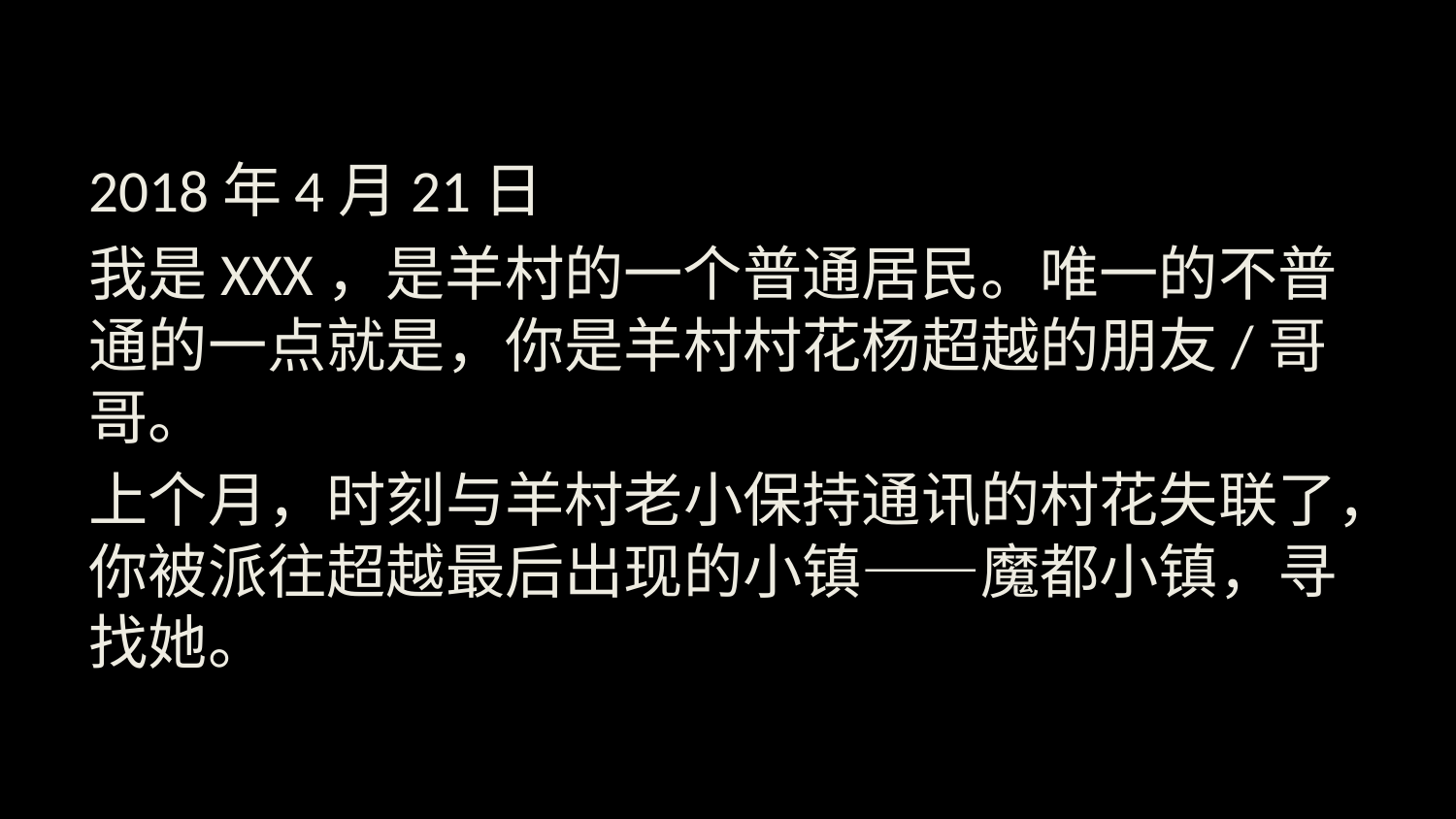

2018年4月21日
我是XXX，是羊村的一个普通居民。唯一的不普通的一点就是，你是羊村村花杨超越的朋友/哥哥。
上个月，时刻与羊村老小保持通讯的村花失联了，你被派往超越最后出现的小镇——魔都小镇，寻找她。